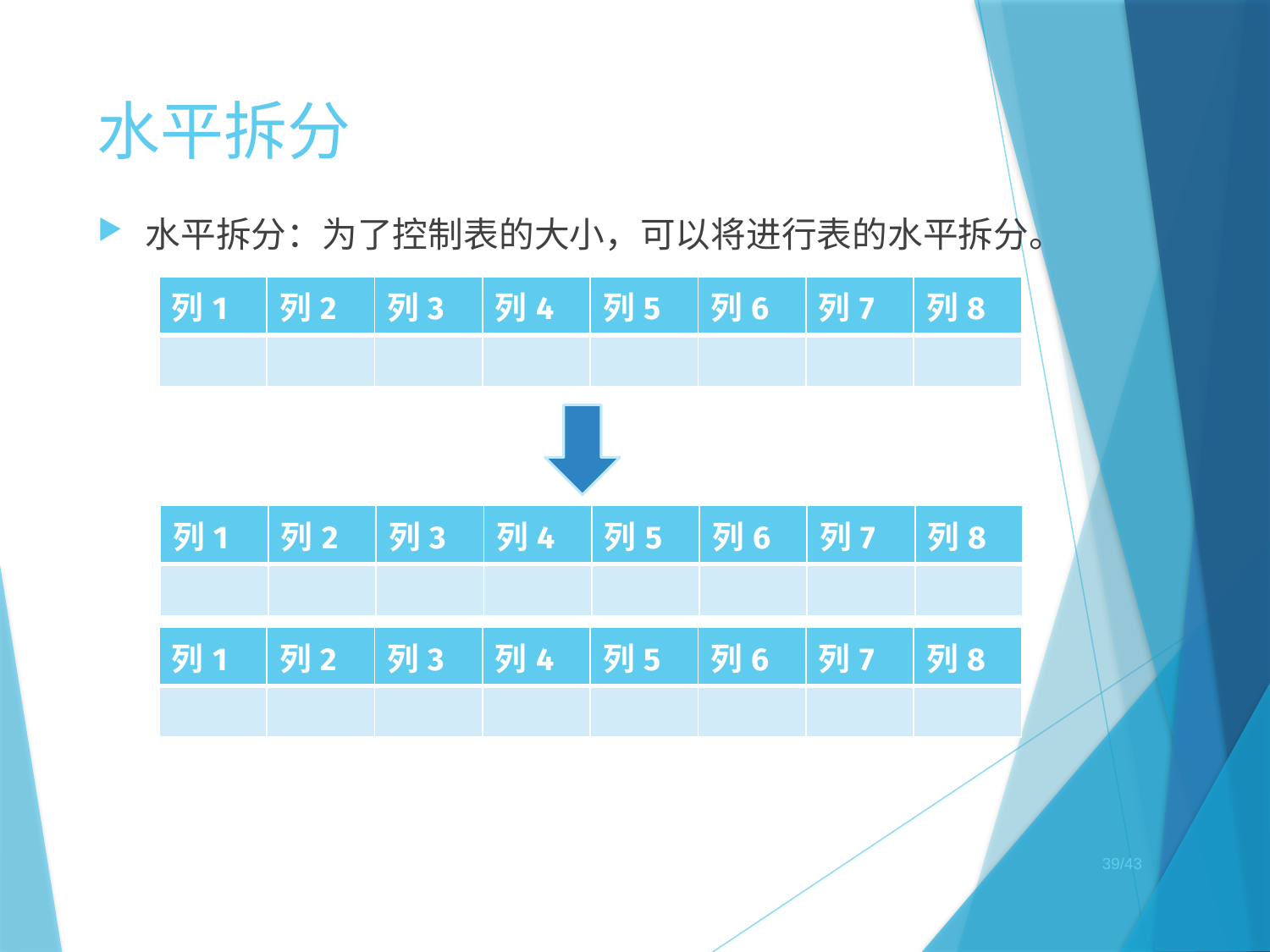

# 水平拆分
水平拆分：为了控制表的大小，可以将进行表的水平拆分。

| 列1 | 列2 | 列3 | 列4 | 列5 | 列6 | 列7 | 列8 |
| --- | --- | --- | --- | --- | --- | --- | --- |
|  |  |  |  |  |  |  |  |

| 列1 | 列2 | 列3 | 列4 | 列5 | 列6 | 列7 | 列8 |
| --- | --- | --- | --- | --- | --- | --- | --- |
|  |  |  |  |  |  |  |  |
| 列1 | 列2 | 列3 | 列4 | 列5 | 列6 | 列7 | 列8 |
| --- | --- | --- | --- | --- | --- | --- | --- |
|  |  |  |  |  |  |  |  |
39/43